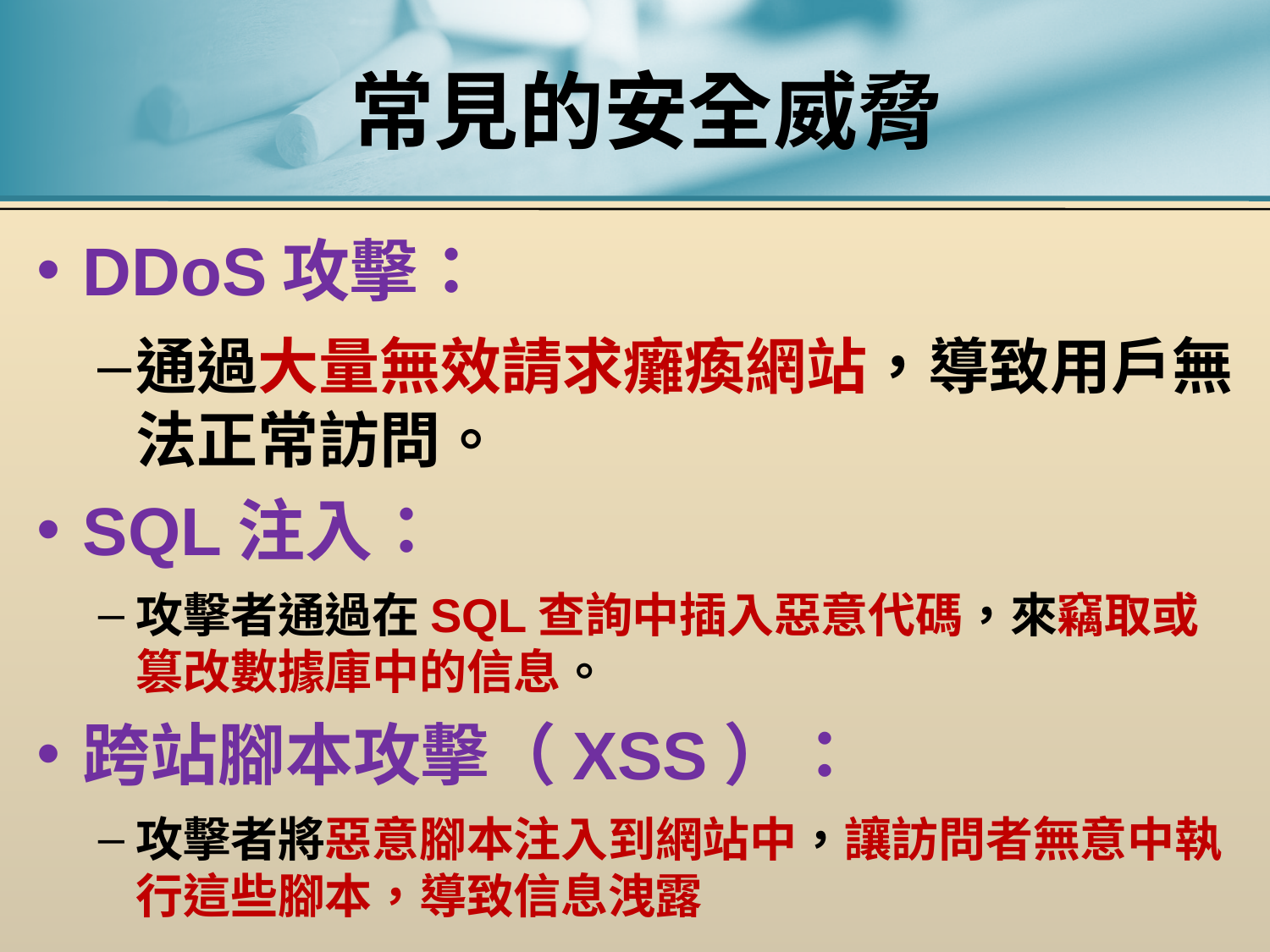

# 常見的安全威脅
DDoS攻擊：
通過大量無效請求癱瘓網站，導致用戶無法正常訪問。
SQL注入：
攻擊者通過在SQL查詢中插入惡意代碼，來竊取或篡改數據庫中的信息。
跨站腳本攻擊（XSS）：
攻擊者將惡意腳本注入到網站中，讓訪問者無意中執行這些腳本，導致信息洩露